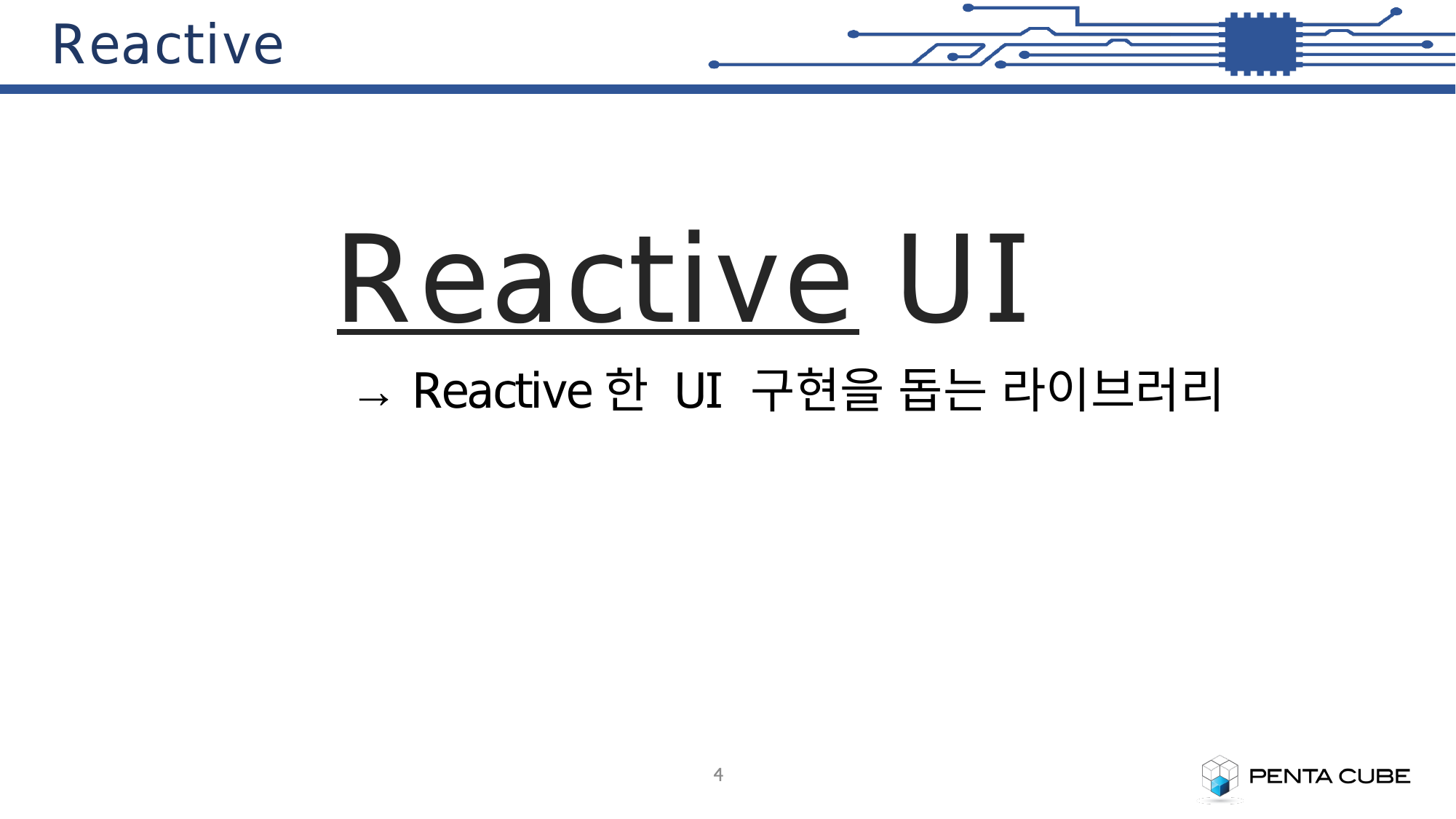

# Reactive
Reactive UI
→ Reactive한 UI 구현을 돕는 라이브러리
4